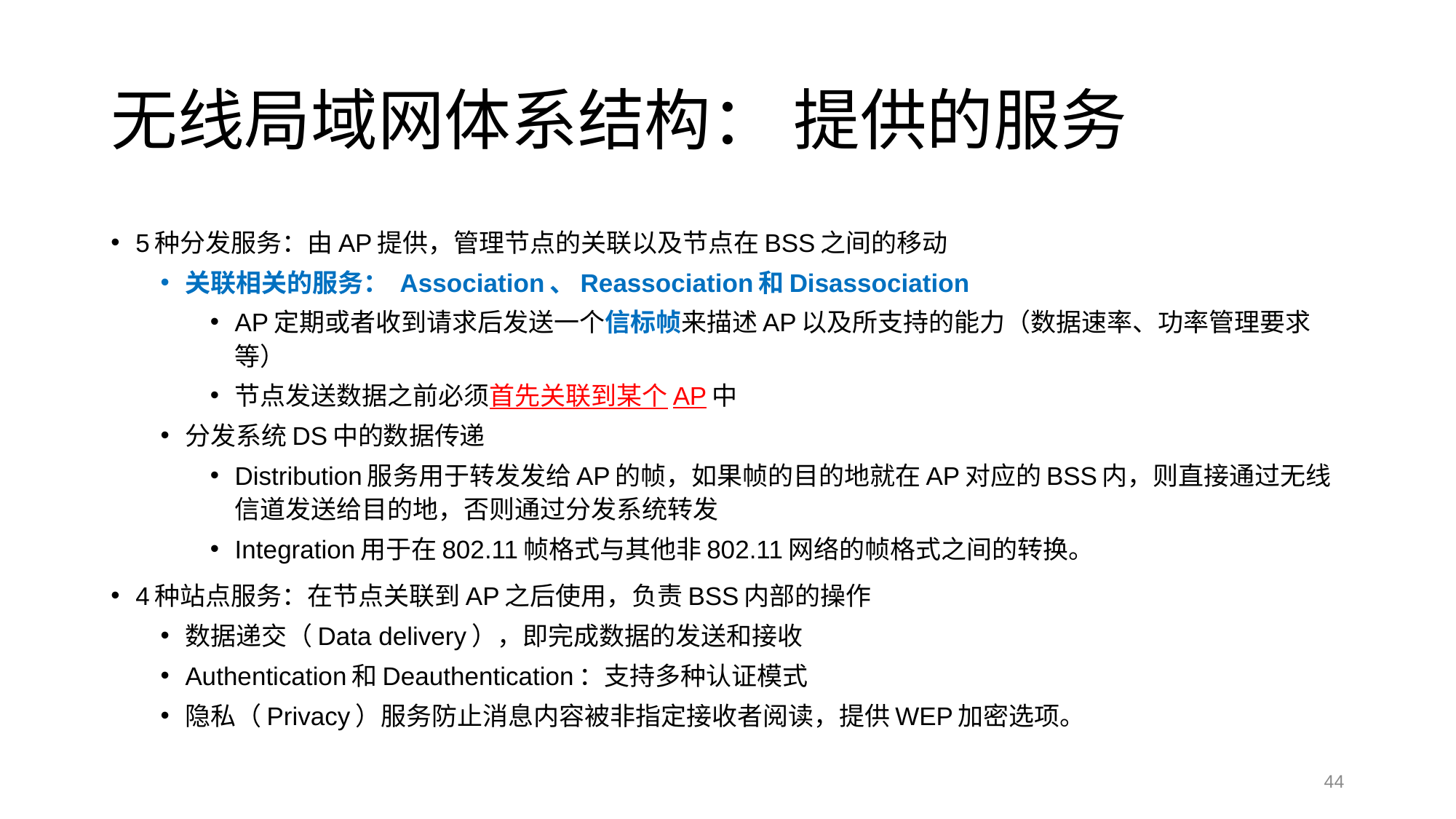

# 无线局域网体系结构： 提供的服务
5种分发服务：由AP提供，管理节点的关联以及节点在BSS之间的移动
关联相关的服务： Association、Reassociation和Disassociation
AP定期或者收到请求后发送一个信标帧来描述AP以及所支持的能力（数据速率、功率管理要求等）
节点发送数据之前必须首先关联到某个AP中
分发系统DS中的数据传递
Distribution服务用于转发发给AP的帧，如果帧的目的地就在AP对应的BSS内，则直接通过无线信道发送给目的地，否则通过分发系统转发
Integration用于在802.11帧格式与其他非802.11网络的帧格式之间的转换。
4种站点服务：在节点关联到AP之后使用，负责BSS内部的操作
数据递交（Data delivery），即完成数据的发送和接收
Authentication和Deauthentication：支持多种认证模式
隐私（Privacy）服务防止消息内容被非指定接收者阅读，提供WEP加密选项。
44